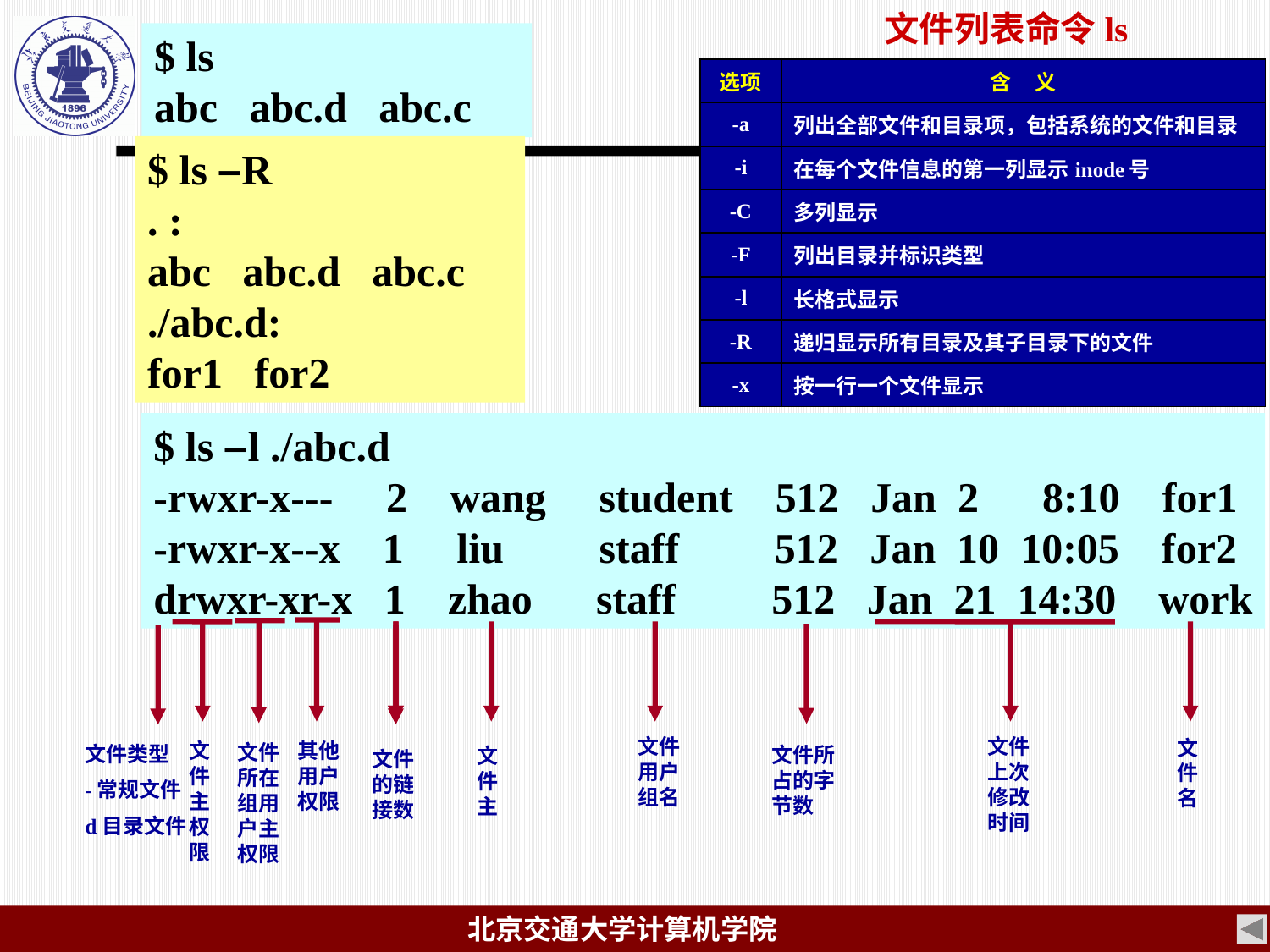

文件列表命令ls
$ ls
abc   abc.d   abc.c
| 选项 | 含 义 |
| --- | --- |
| -a | 列出全部文件和目录项，包括系统的文件和目录 |
| -i | 在每个文件信息的第一列显示inode号 |
| -C | 多列显示 |
| -F | 列出目录并标识类型 |
| -l | 长格式显示 |
| -R | 递归显示所有目录及其子目录下的文件 |
| -x | 按一行一个文件显示 |
$ ls –R
. :
abc   abc.d   abc.c
./abc.d:
for1   for2
$ ls –l ./abc.d
-rwxr-x---     2    wang     student    512   Jan  2      8:10    for1
-rwxr-x--x    1     liu         staff         512   Jan  10  10:05    for2
drwxr-xr-x   1    zhao      staff         512   Jan  21  14:30    work

文件所在组用户主权限

文件主权限

文件的链接数

文件主

文件用户组名

文件上次修改时间

文件名

文件所占的字节数

文件类型
-常规文件
d目录文件
其他用户权限